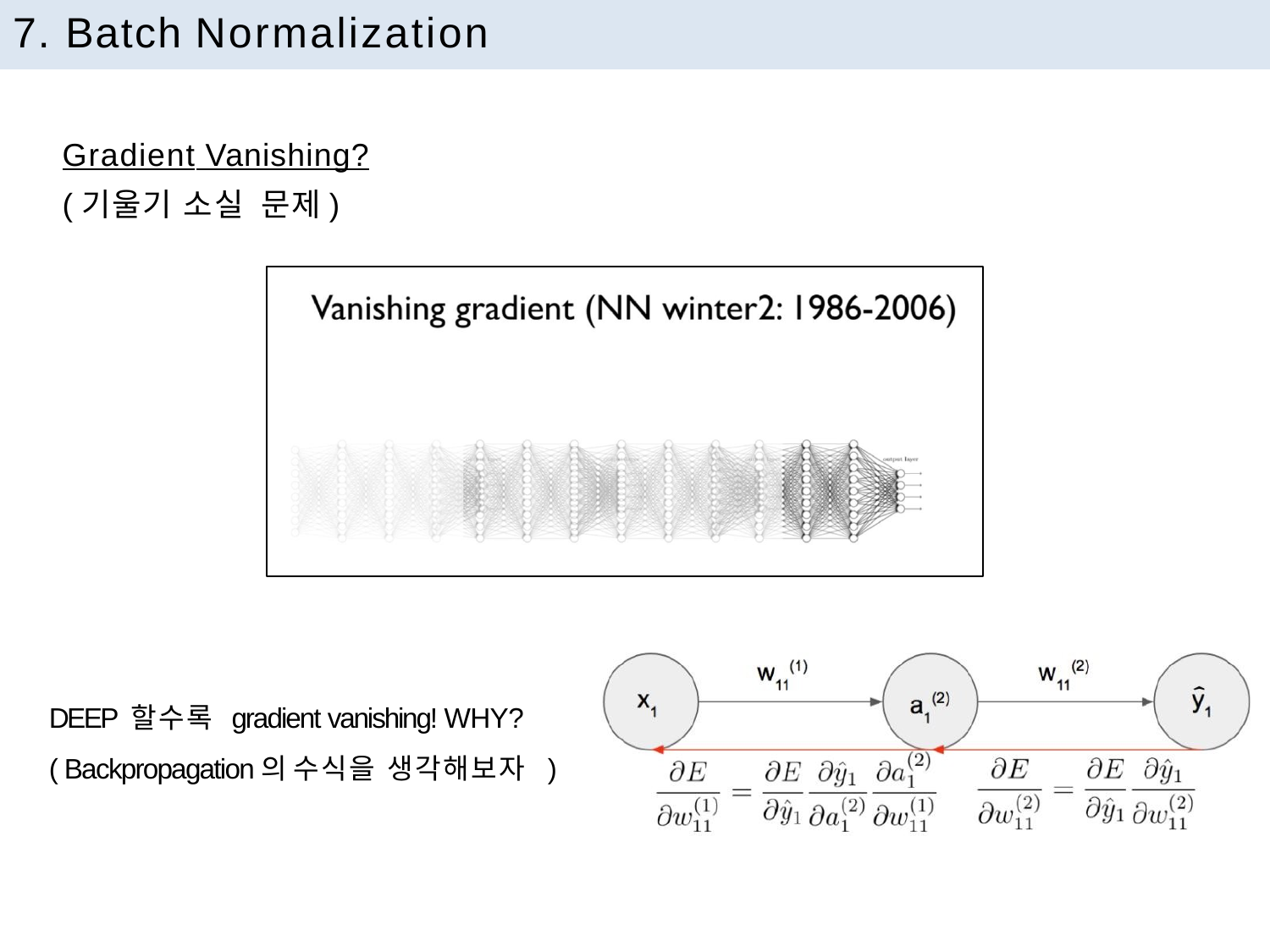

# 7. Batch Normalization
Gradient Vanishing?
(기울기 소실 문제)

DEEP 할수록 gradient vanishing! WHY?
( Backpropagation의 수식을 생각해보자 )